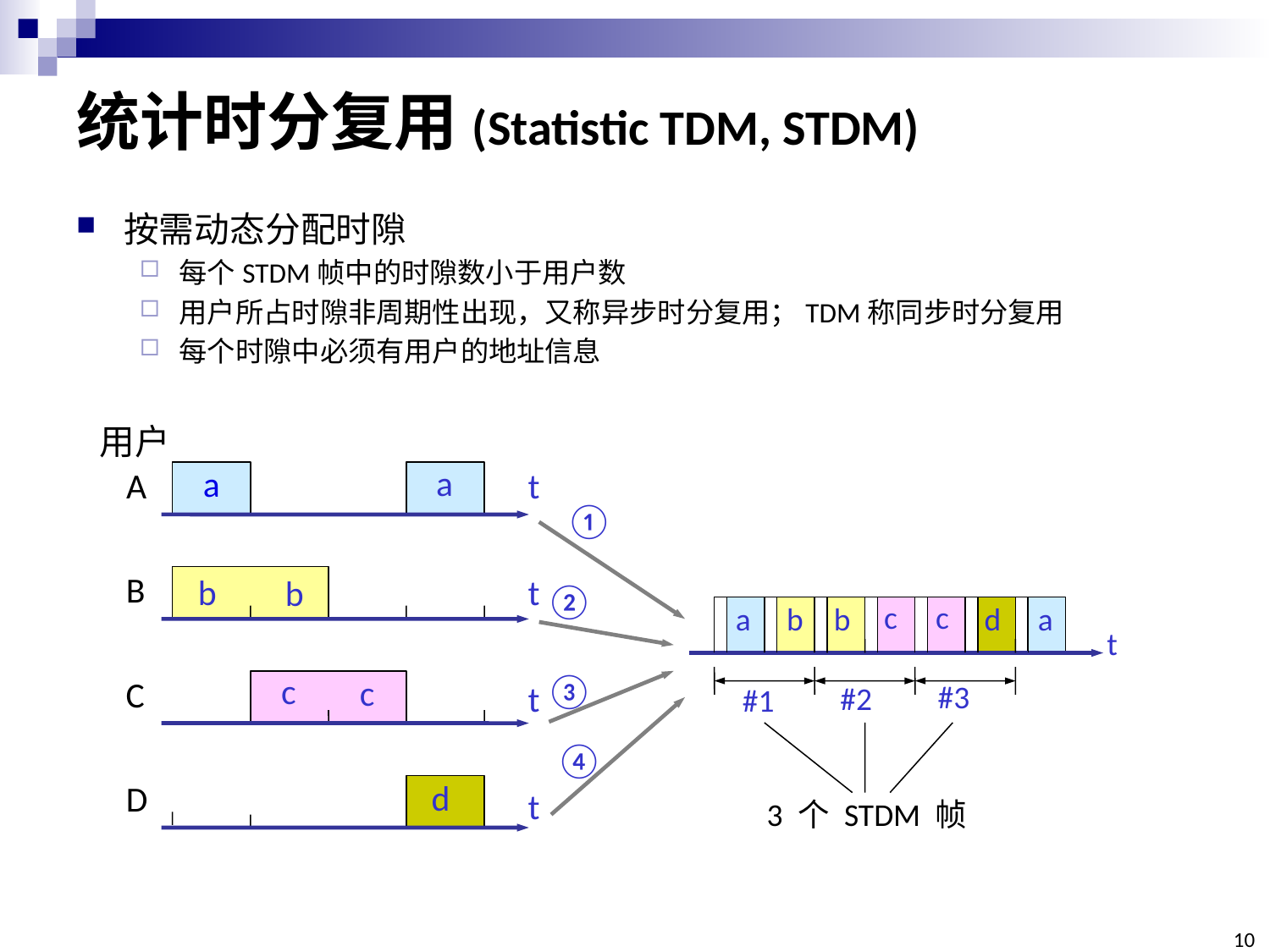

# 统计时分复用(Statistic TDM, STDM)
按需动态分配时隙
每个STDM帧中的时隙数小于用户数
用户所占时隙非周期性出现，又称异步时分复用；TDM称同步时分复用
每个时隙中必须有用户的地址信息
用户
a
A
t
a

①

B
b
t
b

②
c
c
a
b
b
d
a

t

③
c
c
C

t

#3
#2
#1

④
d
D

t
3 个 STDM 帧

10